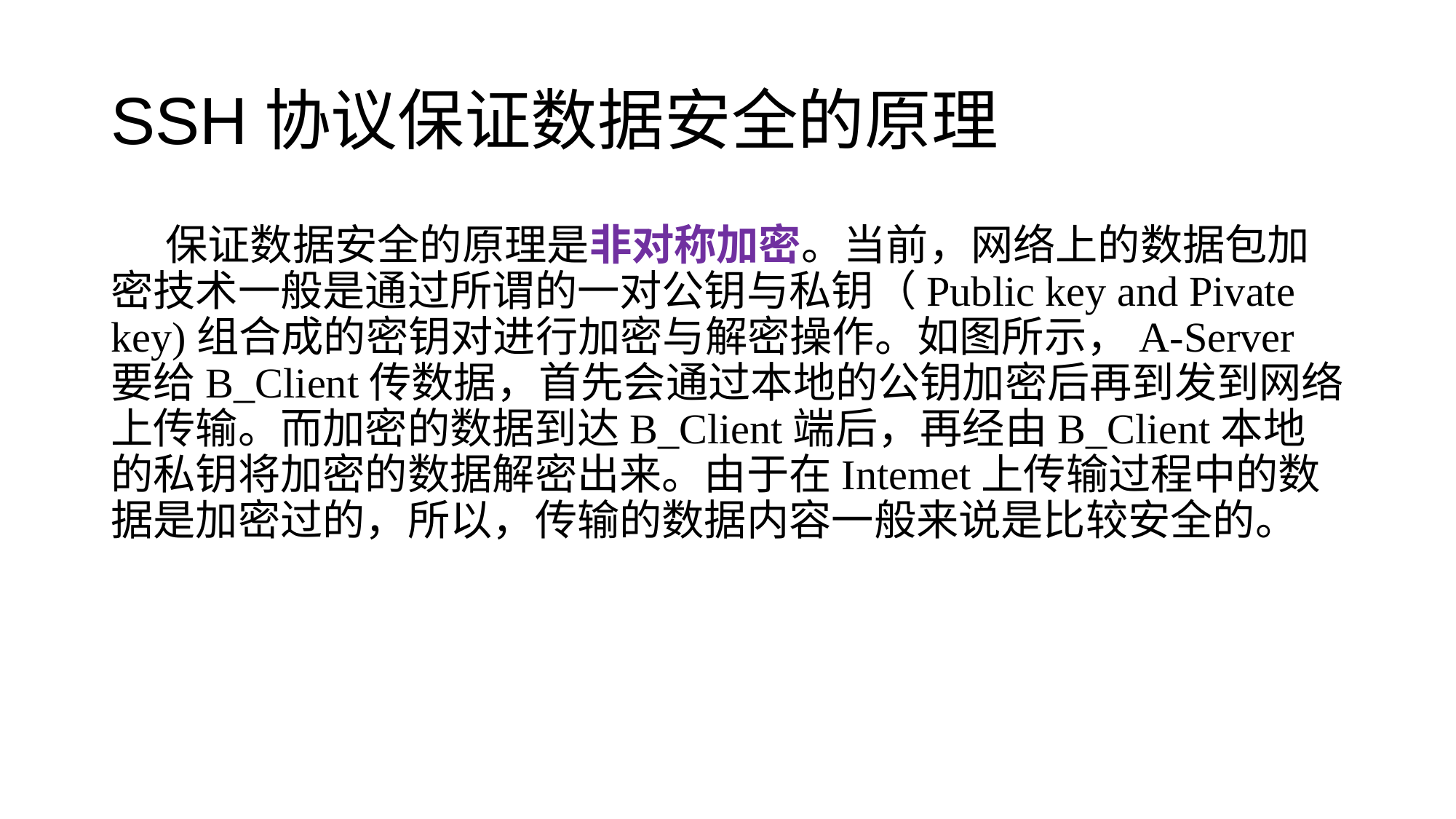

# SSH协议保证数据安全的原理
保证数据安全的原理是非对称加密。当前，网络上的数据包加密技术一般是通过所谓的一对公钥与私钥（Public key and Pivate key)组合成的密钥对进行加密与解密操作。如图所示，A-Server要给B_Client传数据，首先会通过本地的公钥加密后再到发到网络上传输。而加密的数据到达B_Client端后，再经由B_Client本地的私钥将加密的数据解密出来。由于在Intemet上传输过程中的数据是加密过的，所以，传输的数据内容一般来说是比较安全的。